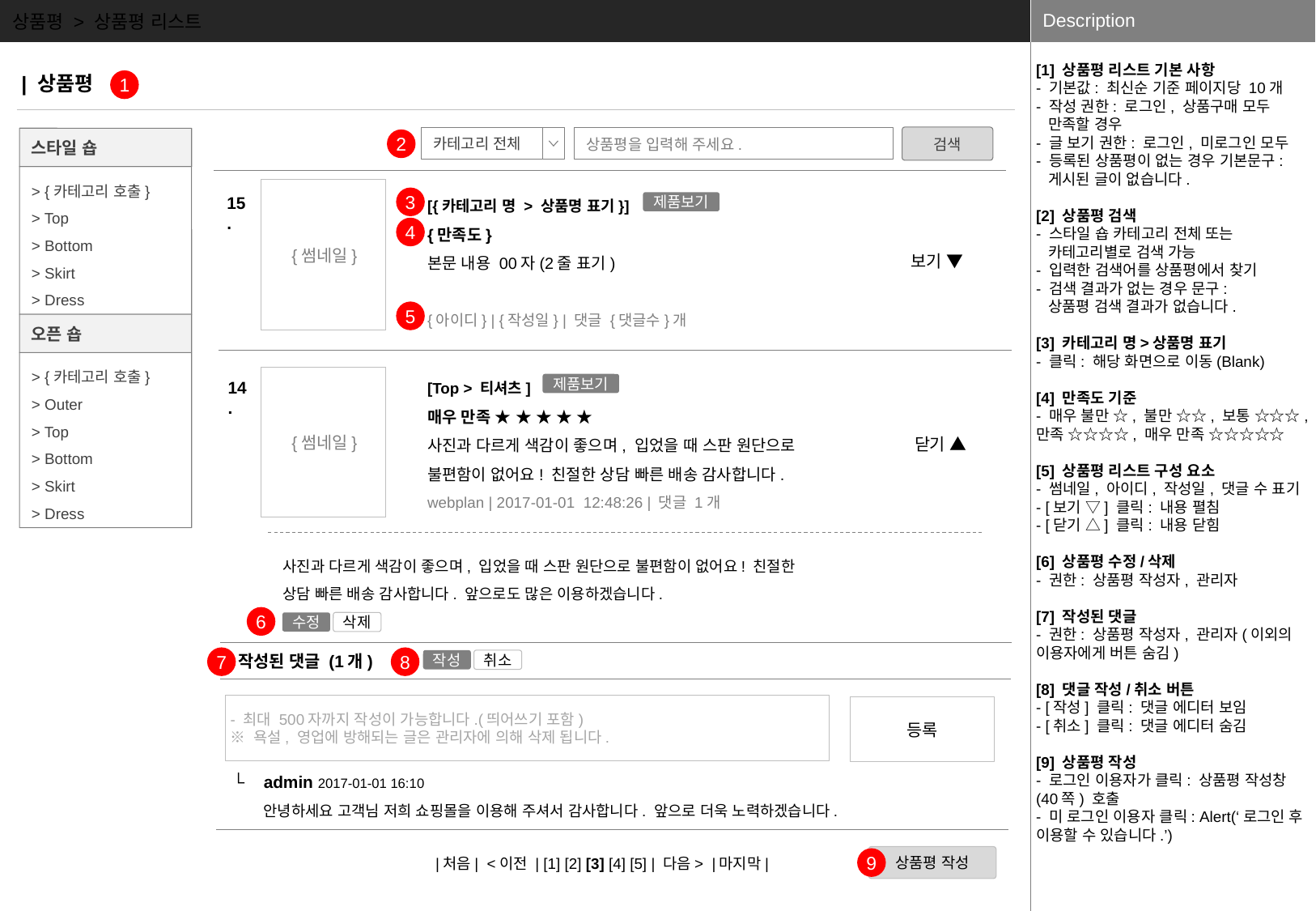

상품평 > 상품평 리스트

[1] 상품평 리스트 기본 사항
- 기본값: 최신순 기준 페이지당 10개
- 작성 권한: 로그인, 상품구매 모두
  만족할 경우
- 글 보기 권한: 로그인, 미로그인 모두
- 등록된 상품평이 없는 경우 기본문구:
  게시된 글이 없습니다.

[2] 상품평 검색
- 스타일 숍 카테고리 전체 또는
  카테고리별로 검색 가능
- 입력한 검색어를 상품평에서 찾기
- 검색 결과가 없는 경우 문구:
  상품평 검색 결과가 없습니다.

[3] 카테고리 명>상품명 표기
- 클릭: 해당 화면으로 이동(Blank)

[4] 만족도 기준
- 매우 불만 ☆, 불만 ☆☆, 보통 ☆☆☆, 만족 ☆☆☆☆, 매우 만족 ☆☆☆☆☆

[5] 상품평 리스트 구성 요소
- 썸네일, 아이디, 작성일, 댓글 수 표기
- [보기 ▽] 클릭: 내용 펼침
- [닫기 △] 클릭: 내용 닫힘

[6] 상품평 수정/삭제
- 권한: 상품평 작성자, 관리자

[7] 작성된 댓글
- 권한: 상품평 작성자, 관리자(이외의 이용자에게 버튼 숨김)

[8] 댓글 작성/취소 버튼
- [작성] 클릭: 댓글 에디터 보임
- [취소] 클릭: 댓글 에디터 숨김

[9] 상품평 작성
- 로그인 이용자가 클릭: 상품평 작성창(40쪽) 호출
- 미 로그인 이용자 클릭: Alert(‘로그인 후 이용할 수 있습니다.’)
| 상품평
1
검색
상품평을 입력해 주세요.
카테고리 전체

스타일 숍
2
> {카테고리 호출}
> Top
> Bottom
> Skirt
> Dress
|  |
| --- |
[{카테고리 명 > 상품명 표기}]
{만족도}
본문 내용 00자(2줄 표기)

{아이디} | {작성일} | 댓글 {댓글수}개
15.
3
제품보기
4
{썸네일}
보기 ▼
5
오픈 숍
> {카테고리 호출}
> Outer
> Top
> Bottom
> Skirt
> Dress
[Top > 티셔츠]
매우 만족 ★ ★ ★ ★ ★
사진과 다르게 색감이 좋으며, 입었을 때 스판 원단으로 불편함이 없어요! 친절한 상담 빠른 배송 감사합니다.
webplan | 2017-01-01  12:48:26 | 댓글 1개
|  |
| --- |
14.
제품보기
{썸네일}
닫기 ▲
사진과 다르게 색감이 좋으며, 입었을 때 스판 원단으로 불편함이 없어요! 친절한
상담 빠른 배송 감사합니다. 앞으로도 많은 이용하겠습니다.
6
수정
삭제
작성된 댓글 (1개)
7
8
작성
취소
- 최대 500자까지 작성이 가능합니다.(띄어쓰기 포함)
※ 욕설, 영업에 방해되는 글은 관리자에 의해 삭제 됩니다.
등록
└
admin 2017-01-01 16:10
안녕하세요 고객님 저희 쇼핑몰을 이용해 주셔서 감사합니다. 앞으로 더욱 노력하겠습니다.
상품평 작성
9
|처음|  <이전 | [1] [2] [3] [4] [5] | 다음>  |마지막|